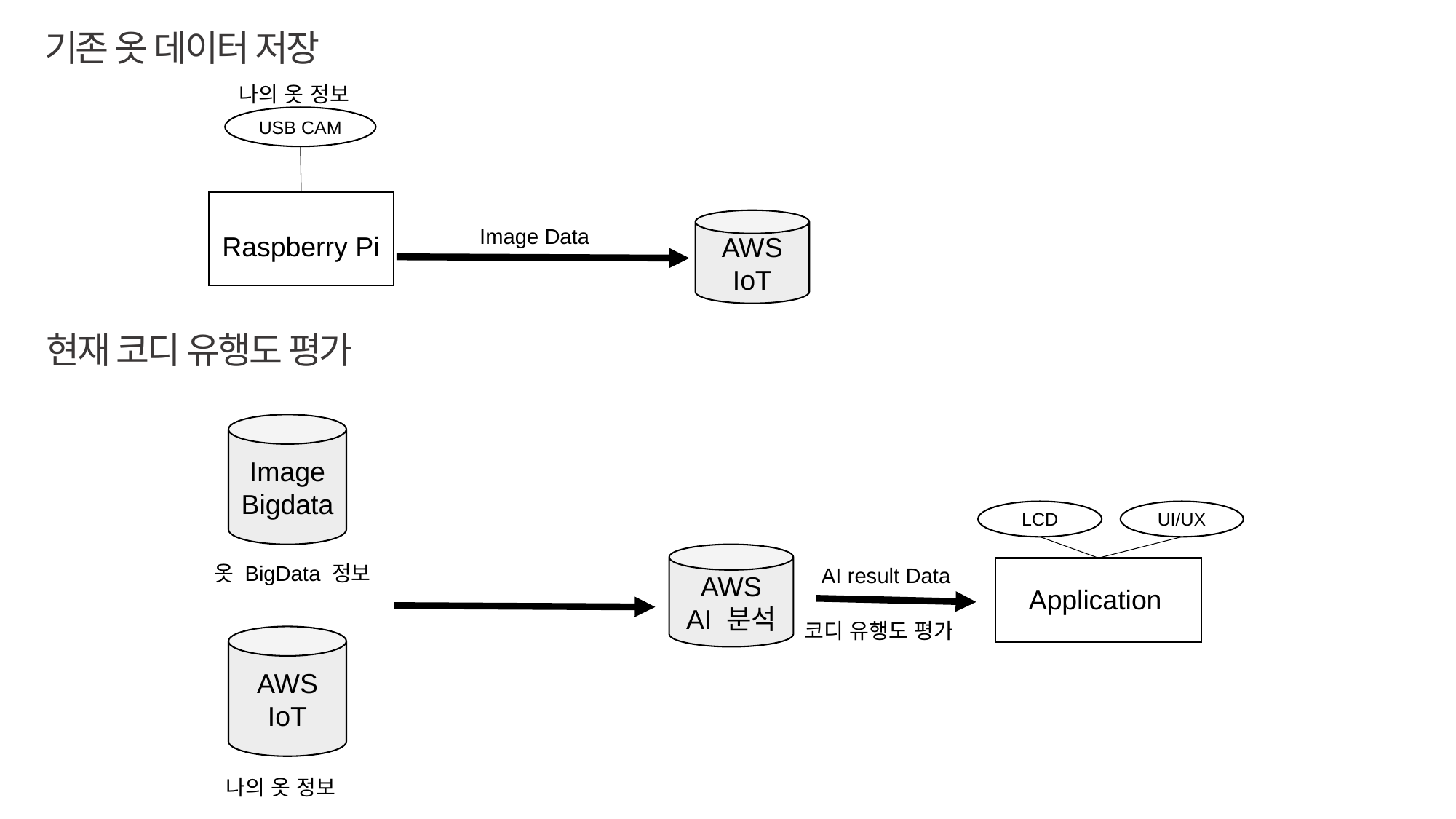

기존 옷 데이터 저장
나의 옷 정보
USB CAM

Raspberry Pi
AWS
IoT
Image Data
현재 코디 유행도 평가
Image
Bigdata
LCD
UI/UX

Application
AWS
AI 분석
옷 BigData 정보
AI result Data
코디 유행도 평가
AWS
IoT
나의 옷 정보